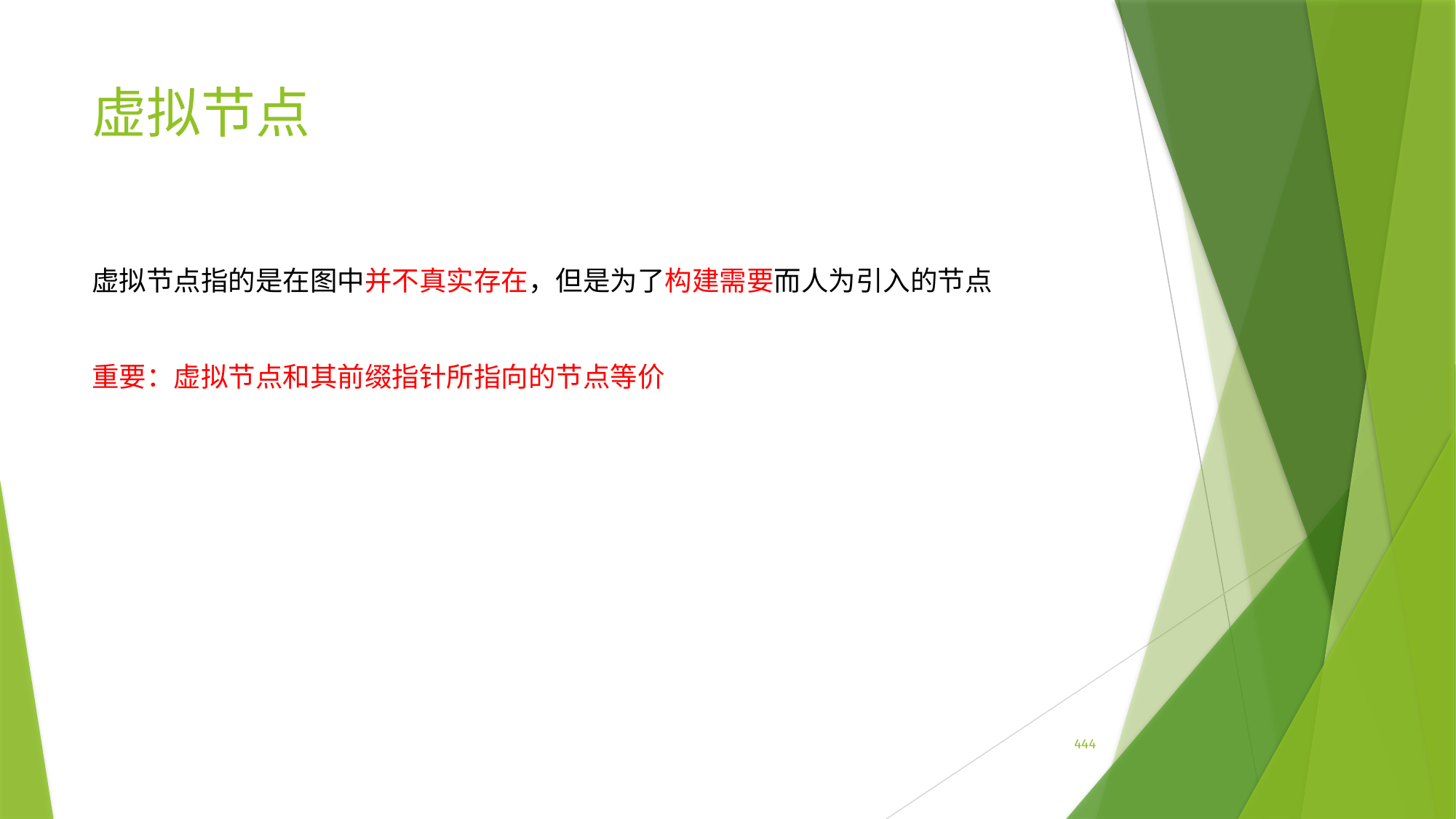

# 虚拟节点
虚拟节点指的是在图中并不真实存在，但是为了构建需要而人为引入的节点

重要：虚拟节点和其前缀指针所指向的节点等价

444